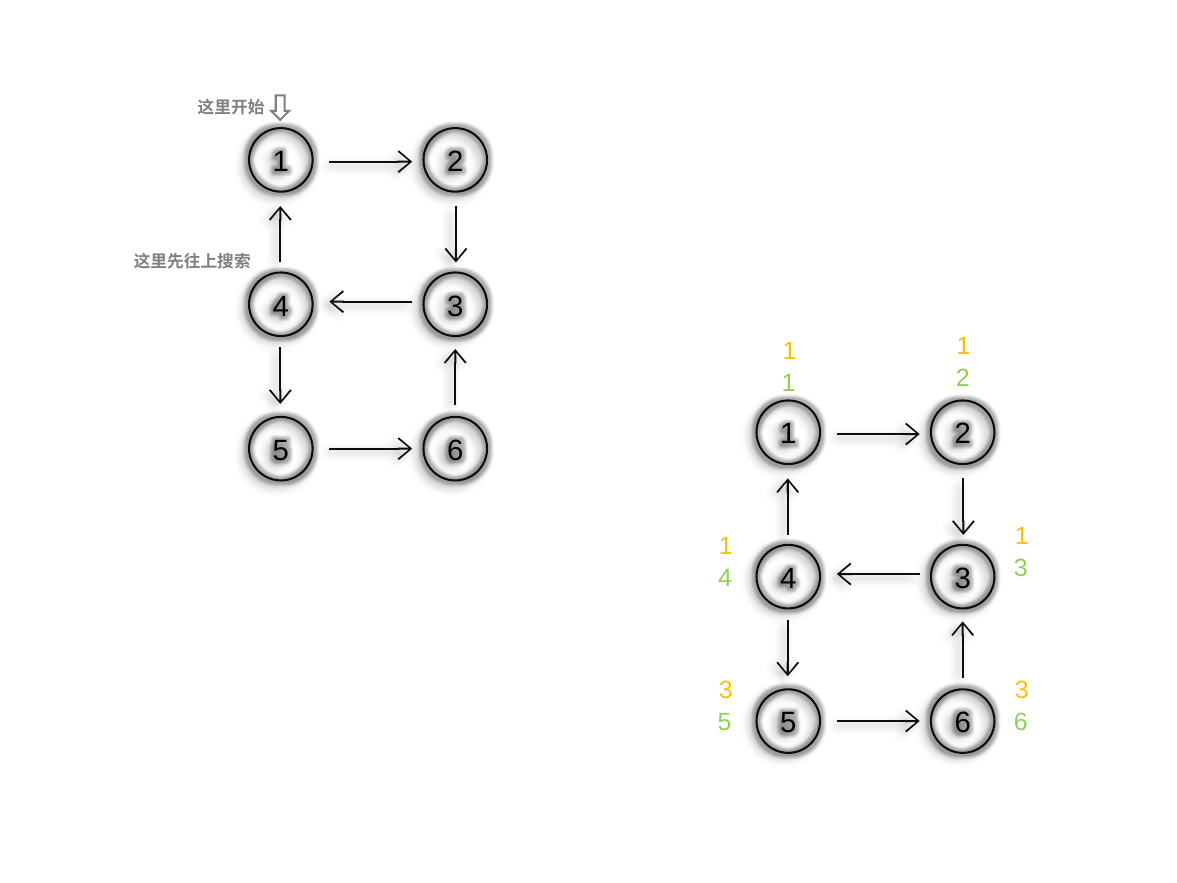

这里开始

1
2
这里先往上搜索
4
3
1
1
2
1
1
2
6
5
1
1
3
4
3
4
3
3
6
5
6
5